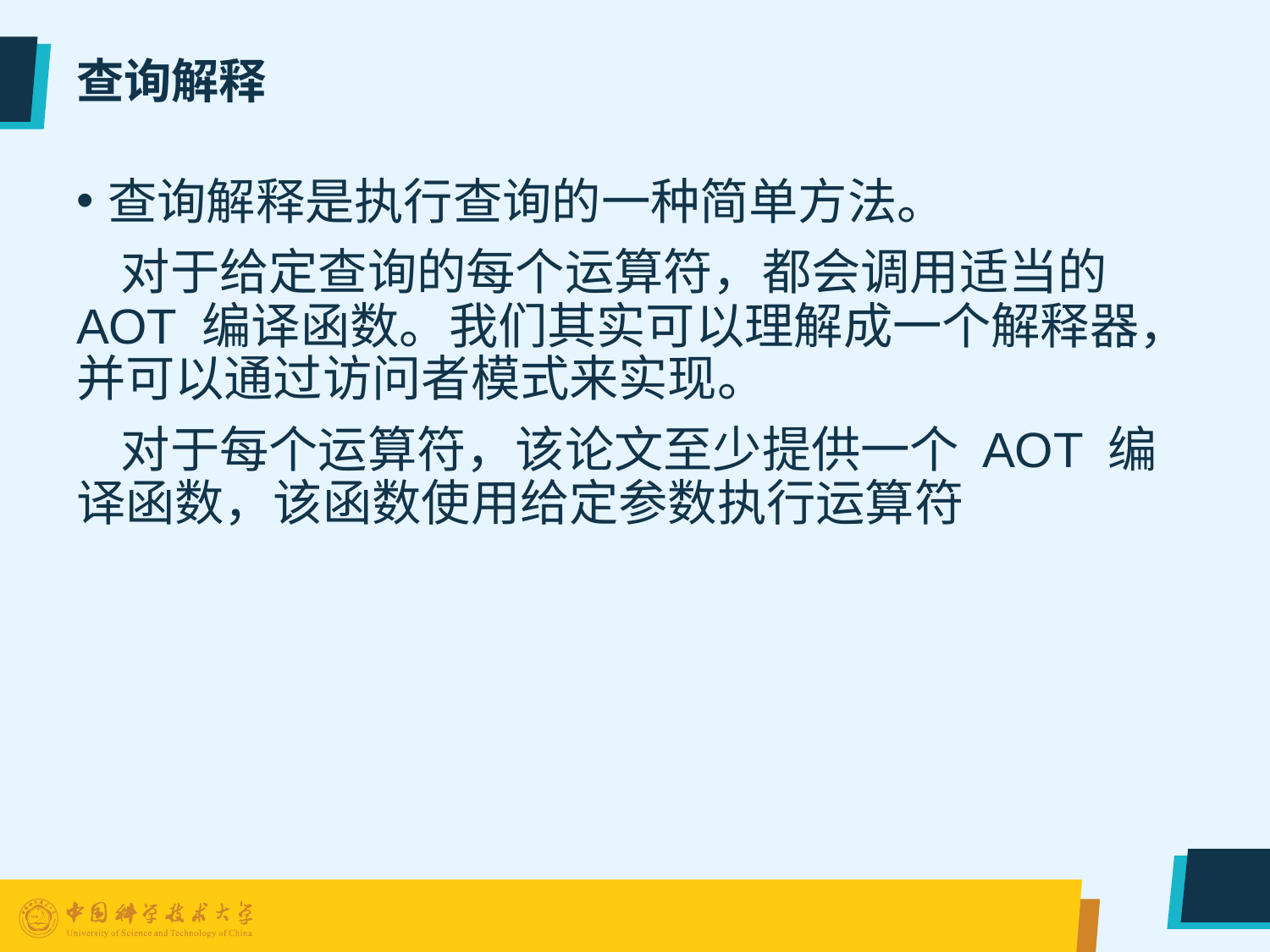

# 查询解释
查询解释是执行查询的一种简单方法。
   对于给定查询的每个运算符，都会调用适当的 AOT 编译函数。我们其实可以理解成一个解释器，并可以通过访问者模式来实现。
   对于每个运算符，该论文至少提供一个 AOT 编译函数，该函数使用给定参数执行运算符